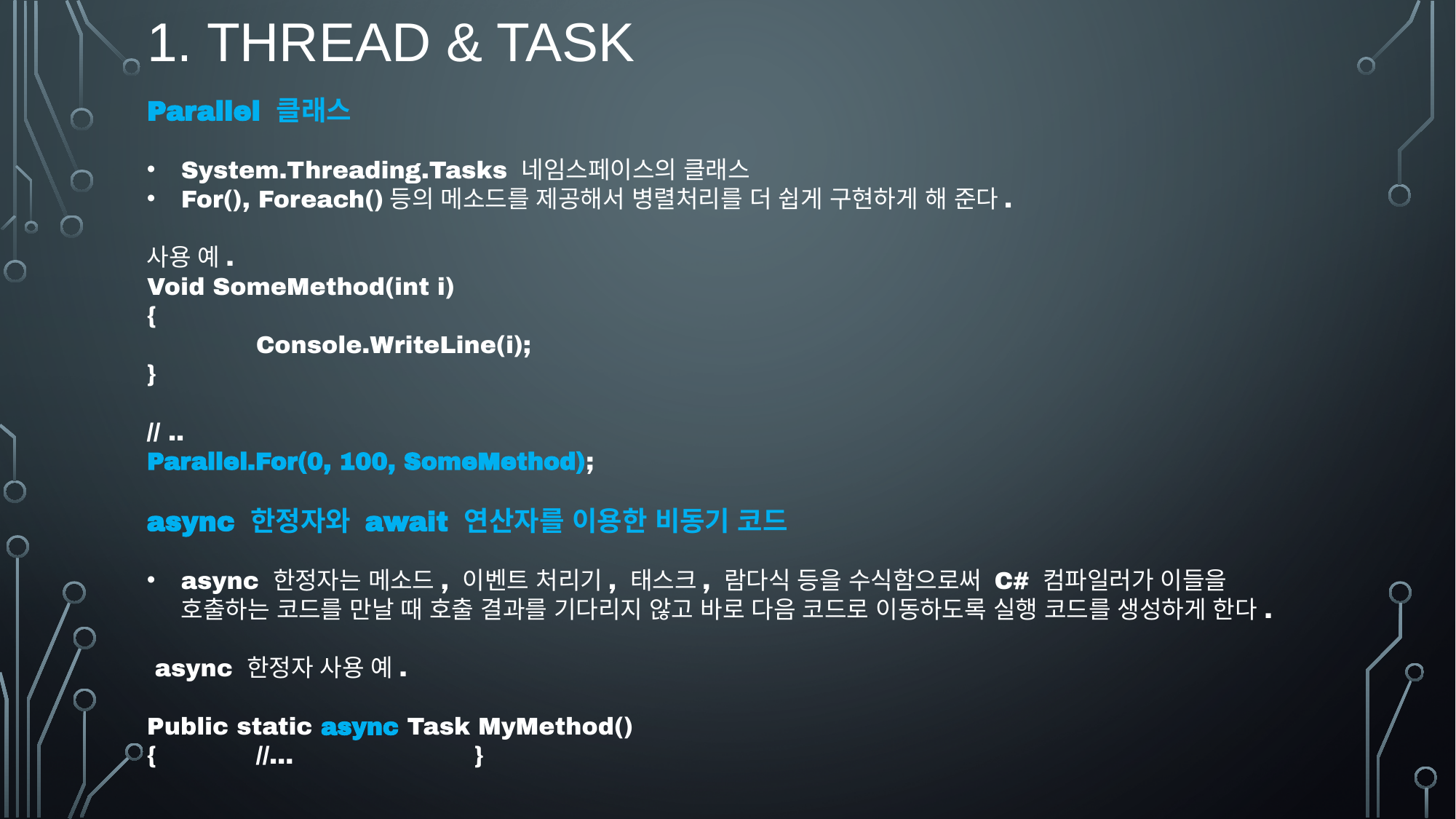

# 1. Thread & task
Parallel 클래스

System.Threading.Tasks 네임스페이스의 클래스
For(), Foreach()등의 메소드를 제공해서 병렬처리를 더 쉽게 구현하게 해 준다.

사용 예.
Void SomeMethod(int i)
{
	Console.WriteLine(i);
}

// ..
Parallel.For(0, 100, SomeMethod);

async 한정자와 await 연산자를 이용한 비동기 코드

async 한정자는 메소드, 이벤트 처리기, 태스크, 람다식 등을 수식함으로써 C# 컴파일러가 이들을 호출하는 코드를 만날 때 호출 결과를 기다리지 않고 바로 다음 코드로 이동하도록 실행 코드를 생성하게 한다.

 async 한정자 사용 예.

Public static async Task MyMethod()
{	//…		}